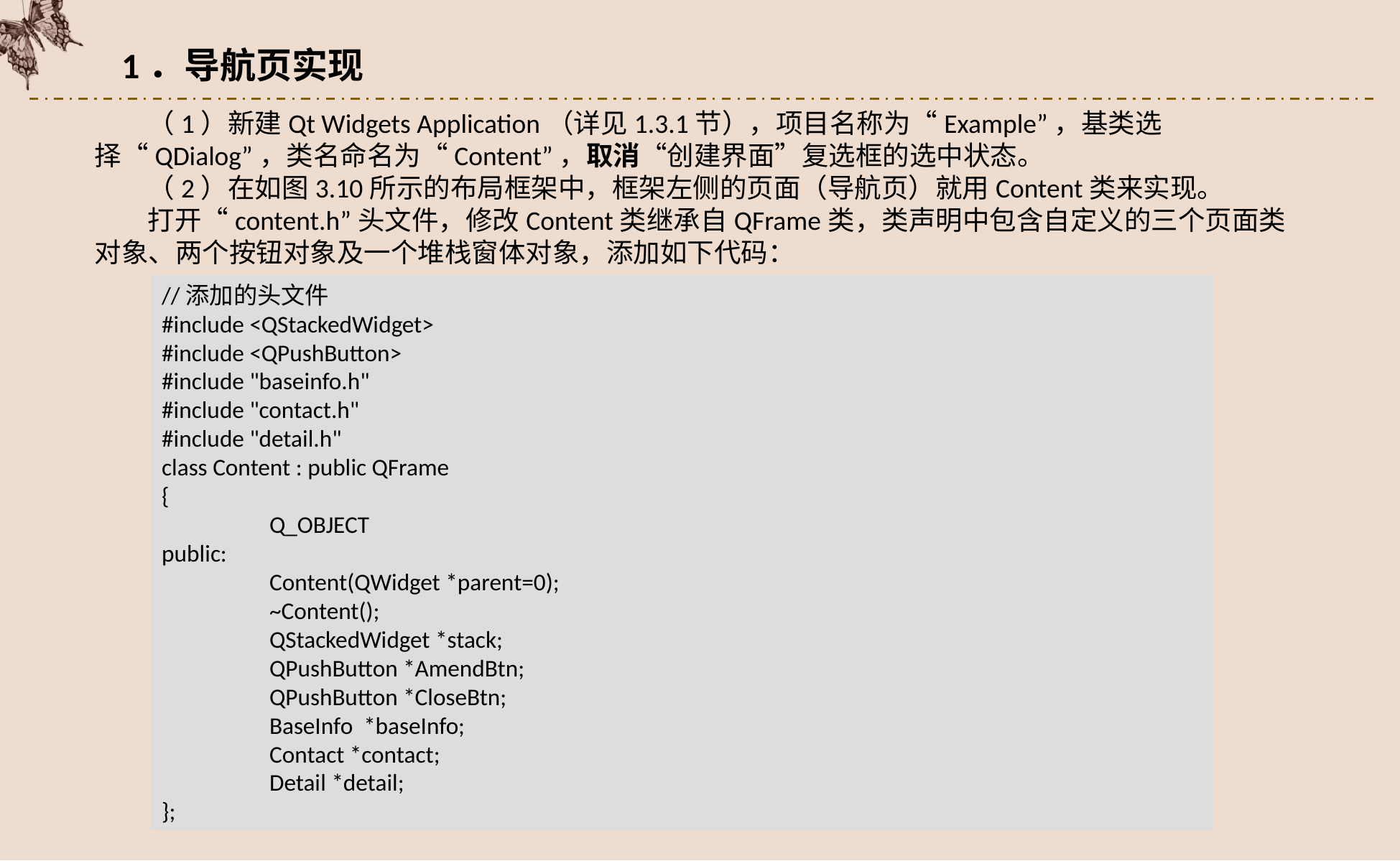

1．导航页实现
（1）新建Qt Widgets Application（详见1.3.1节），项目名称为“Example”，基类选择“QDialog”，类名命名为“Content”，取消“创建界面”复选框的选中状态。
（2）在如图3.10所示的布局框架中，框架左侧的页面（导航页）就用Content类来实现。
打开“content.h”头文件，修改Content类继承自QFrame类，类声明中包含自定义的三个页面类对象、两个按钮对象及一个堆栈窗体对象，添加如下代码：
//添加的头文件
#include <QStackedWidget>
#include <QPushButton>
#include "baseinfo.h"
#include "contact.h"
#include "detail.h"
class Content : public QFrame
{
	Q_OBJECT
public:
	Content(QWidget *parent=0);
	~Content();
	QStackedWidget *stack;
	QPushButton *AmendBtn;
	QPushButton *CloseBtn;
	BaseInfo  *baseInfo;
	Contact *contact;
	Detail *detail;
};